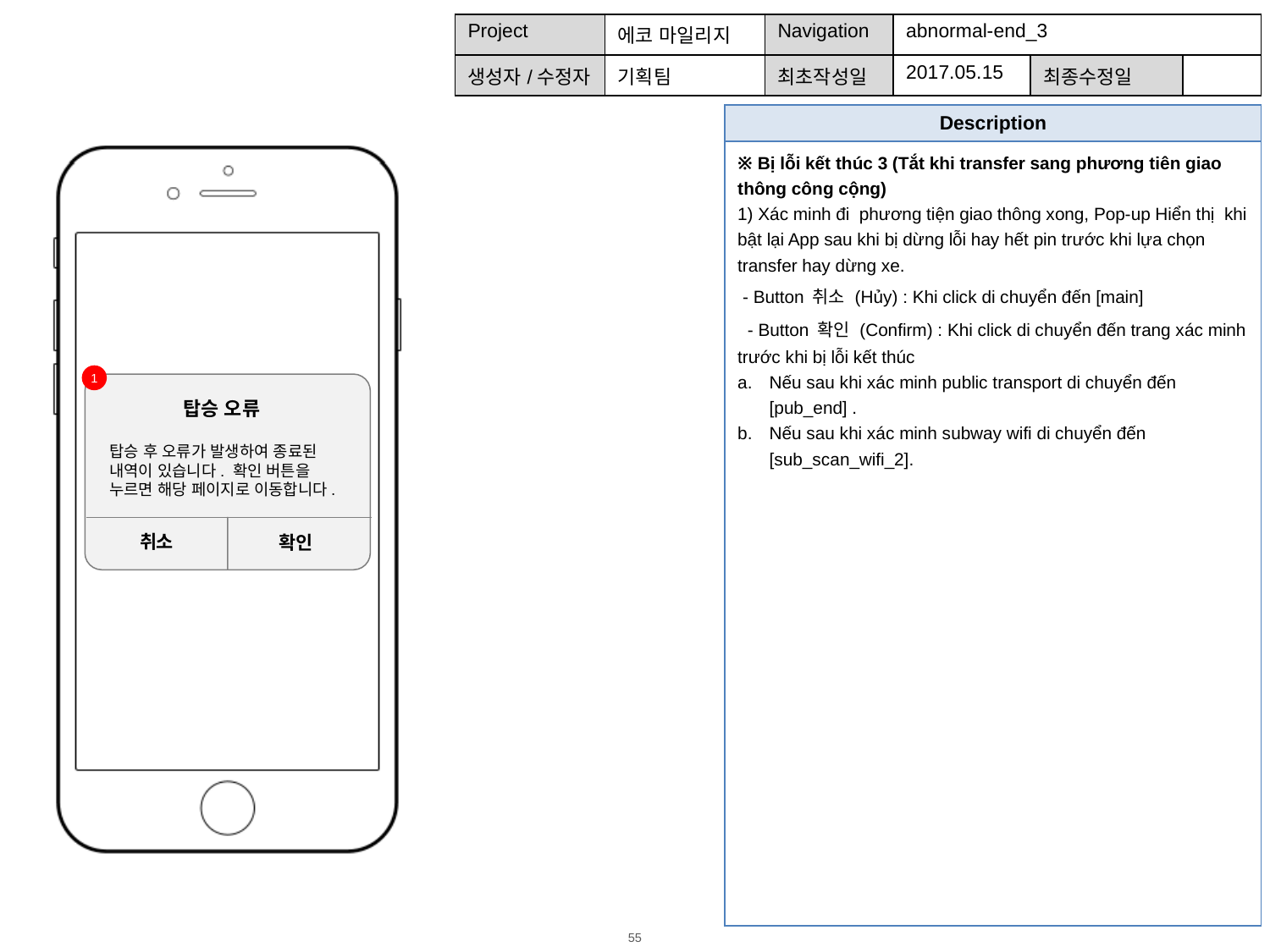

| Project | 에코 마일리지 | Navigation | abnormal-end\_3 |  |  |
| --- | --- | --- | --- | --- | --- |
| 생성자/수정자 | 기획팀 | 최초작성일 | 2017.05.15 | 최종수정일 |  |
| Description |
| --- |
| ※ Bị lỗi kết thúc 3 (Tắt khi transfer sang phương tiên giao thông công cộng) 1) Xác minh đi phương tiện giao thông xong, Pop-up Hiển thị khi bật lại App sau khi bị dừng lỗi hay hết pin trước khi lựa chọn transfer hay dừng xe. - Button 취소 (Hủy) : Khi click di chuyển đến [main] - Button 확인 (Confirm) : Khi click di chuyển đến trang xác minh trước khi bị lỗi kết thúc Nếu sau khi xác minh public transport di chuyển đến [pub\_end] . Nếu sau khi xác minh subway wifi di chuyển đến [sub\_scan\_wifi\_2]. |

1

탑승 오류
성공확률 50%
탑승 후 오류가 발생하여 종료된 내역이 있습니다. 확인 버튼을 누르면 해당 페이지로 이동합니다.
취소
확인